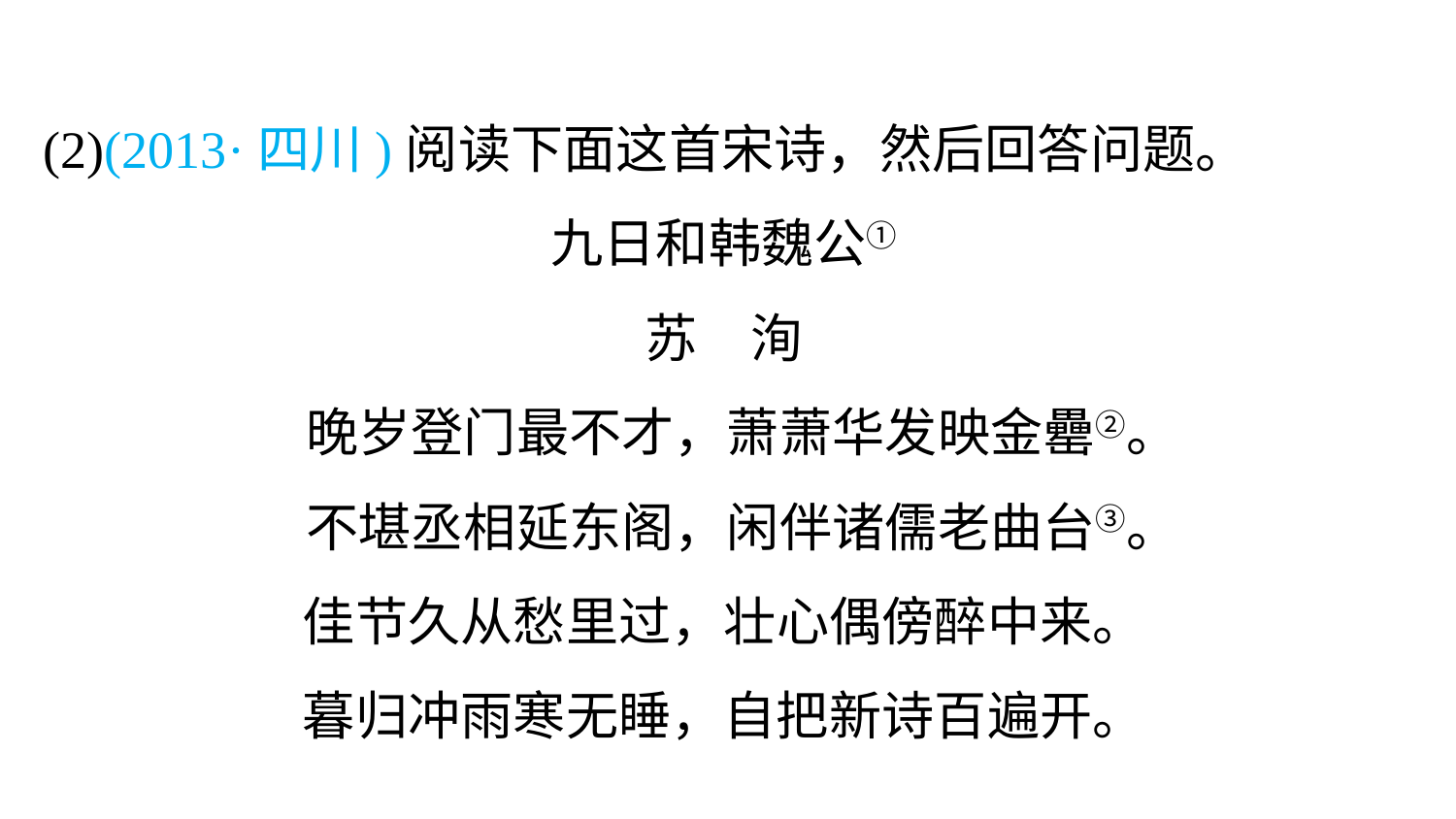

(2)(2013·四川)阅读下面这首宋诗，然后回答问题。
九日和韩魏公①
苏　洵
  晚岁登门最不才，萧萧华发映金罍②。
  不堪丞相延东阁，闲伴诸儒老曲台③。
佳节久从愁里过，壮心偶傍醉中来。
暮归冲雨寒无睡，自把新诗百遍开。